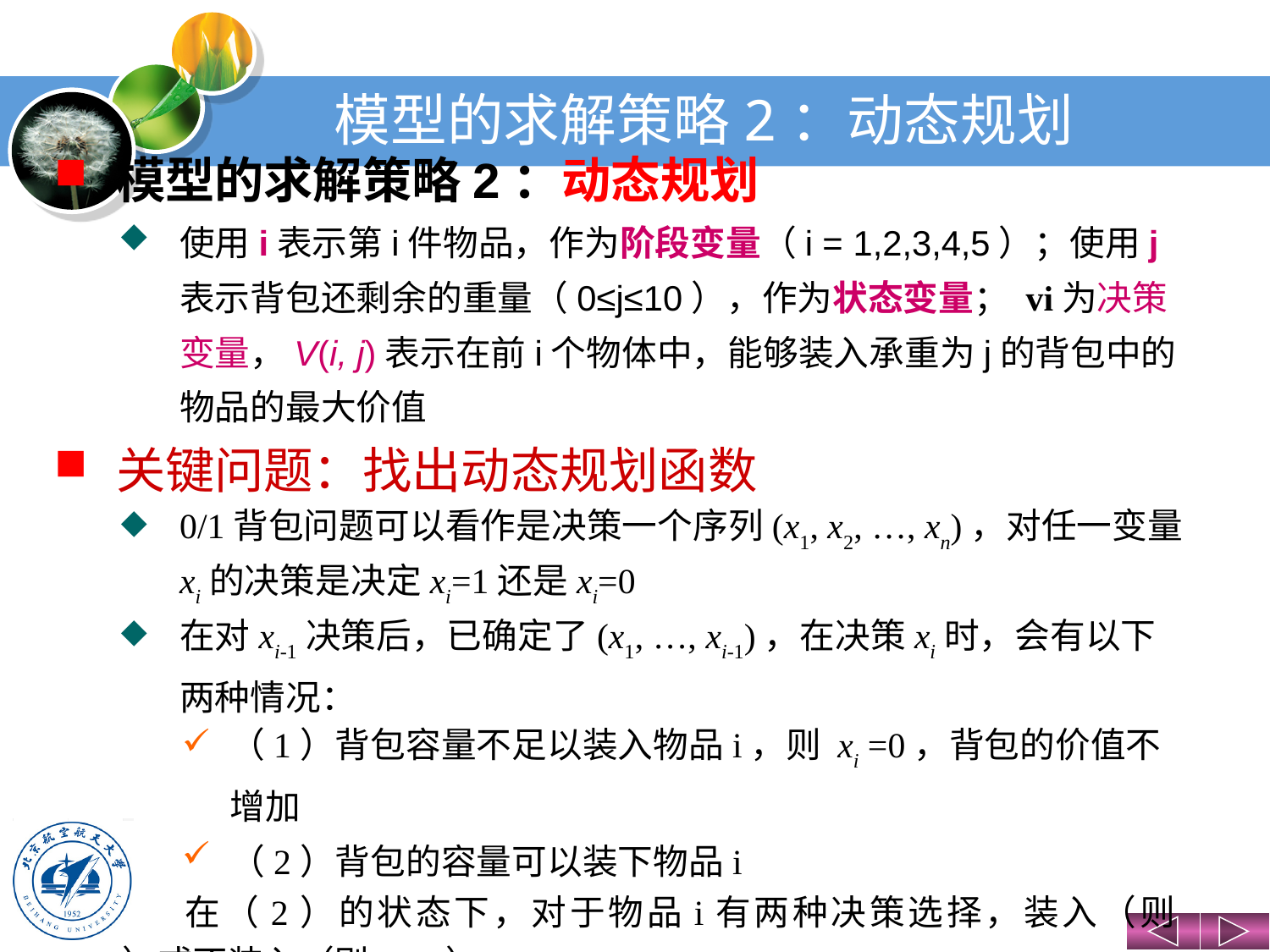

# 模型的求解策略2：动态规划
模型的求解策略2：动态规划
使用i表示第i件物品，作为阶段变量（i = 1,2,3,4,5）；使用j表示背包还剩余的重量（0≤j≤10），作为状态变量； vi为决策变量，V(i, j)表示在前i个物体中，能够装入承重为j的背包中的物品的最大价值
关键问题：找出动态规划函数
0/1背包问题可以看作是决策一个序列(x1, x2, …, xn)，对任一变量xi的决策是决定xi=1还是xi=0
在对xi-1决策后，已确定了(x1, …, xi-1)，在决策xi时，会有以下两种情况：
（1）背包容量不足以装入物品i，则 xi =0，背包的价值不增加
（2）背包的容量可以装下物品i
	在（2）的状态下，对于物品i有两种决策选择，装入（则xi=1）或不装入（则xi=0）

118